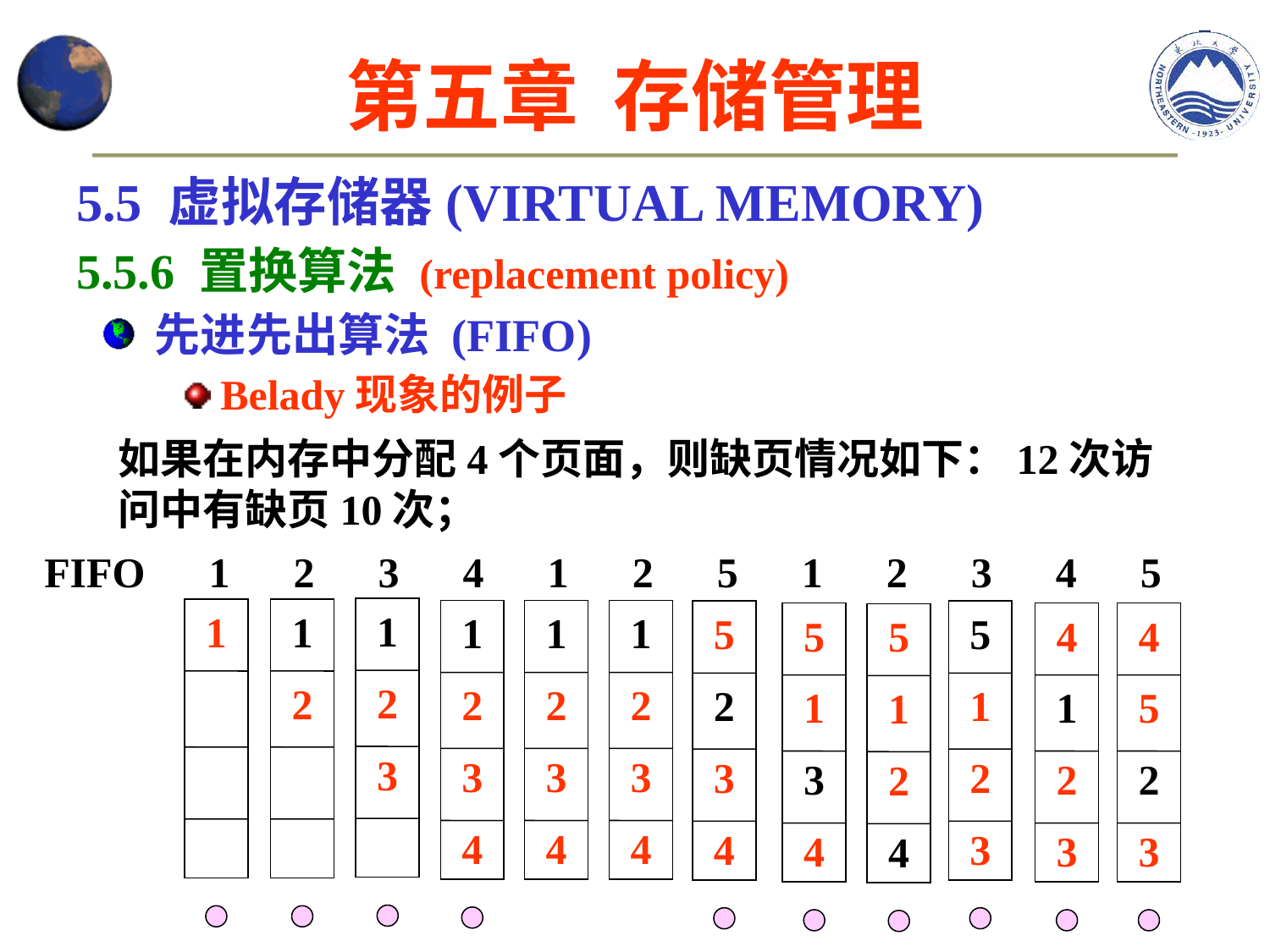

第五章  存储管理
5.5 虚拟存储器(VIRTUAL MEMORY)
5.5.6 置换算法 (replacement policy)
先进先出算法 (FIFO)
Belady现象的例子
如果在内存中分配4个页面，则缺页情况如下：12次访问中有缺页10次；
FIFO      1      2      3      4      1      2      5      1      2      3      4      5
1
2
3

1

1
2

1
2
3
4

1
2
3
4

1
2
3
4

5
2
3
4

5
1
2
3

5
1
3
4

4
1
2
3

4
5
2
3

5
1
2
4